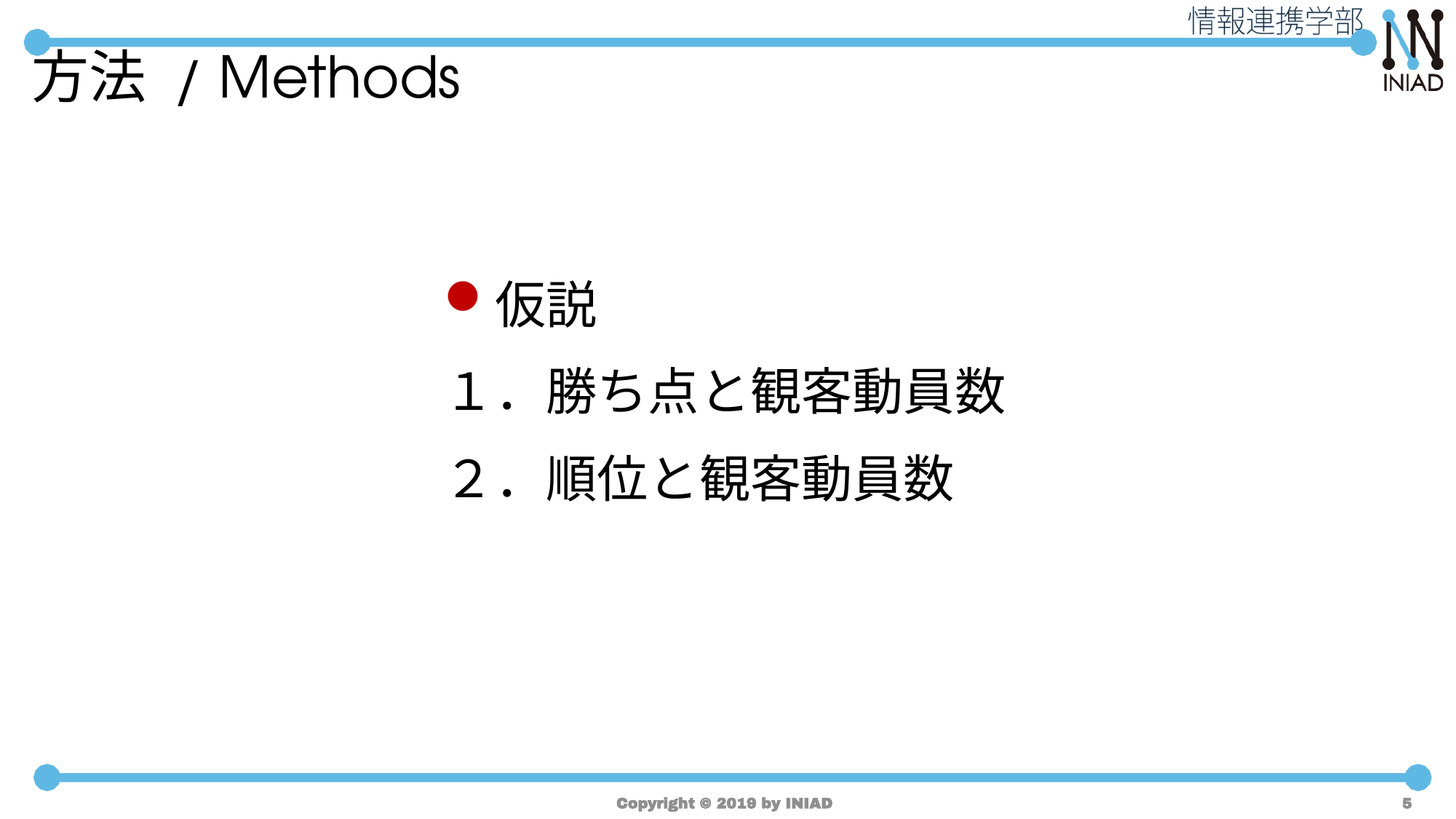

# 方法 / Methods
仮説
１．勝ち点と観客動員数
２．順位と観客動員数
Copyright © 2019 by INIAD
5